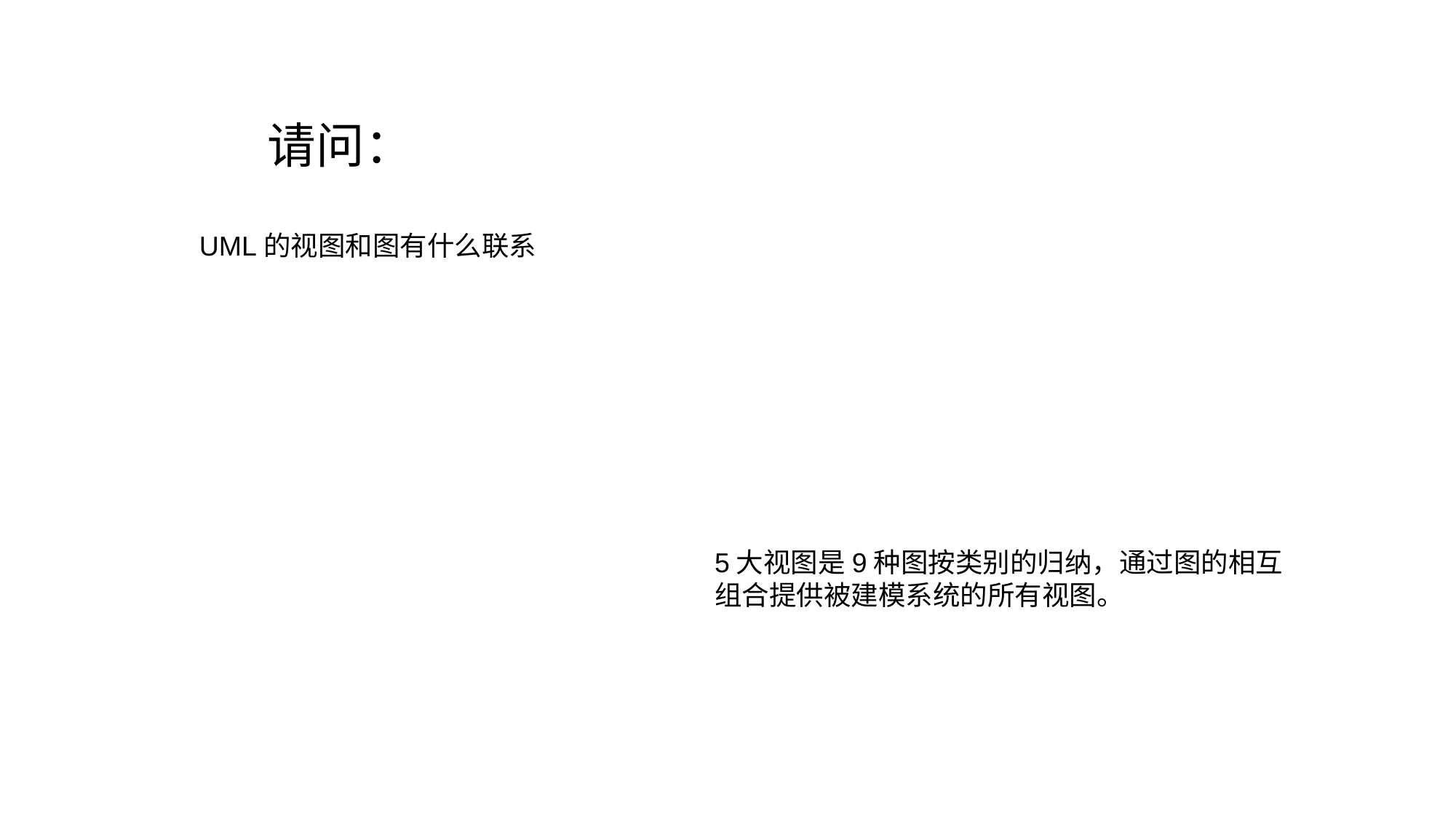

请问：
UML的视图和图有什么联系
5大视图是9种图按类别的归纳，通过图的相互组合提供被建模系统的所有视图。